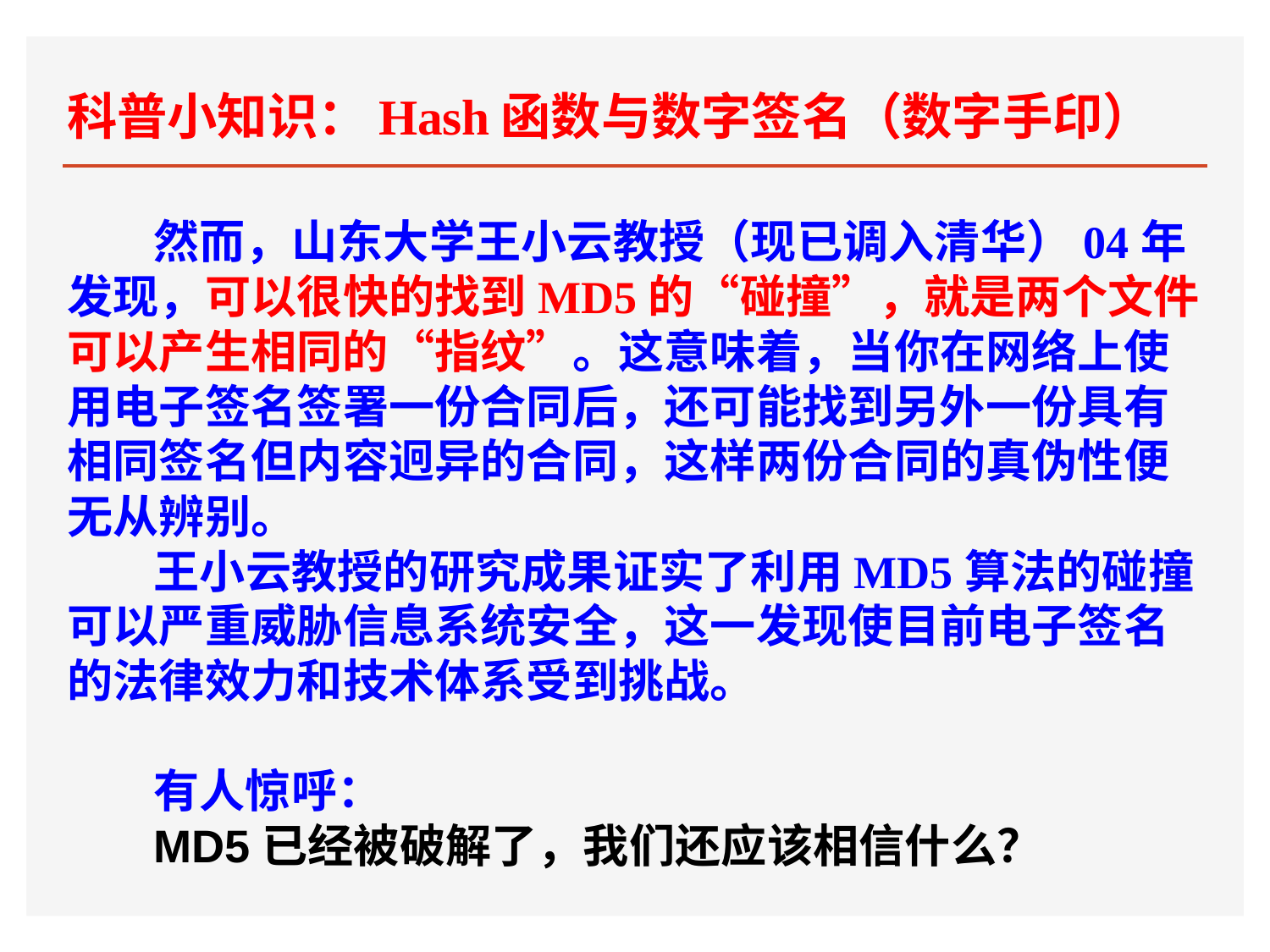

# 科普小知识：Hash函数与数字签名（数字手印）
然而，山东大学王小云教授（现已调入清华）04年发现，可以很快的找到MD5的“碰撞”，就是两个文件可以产生相同的“指纹”。这意味着，当你在网络上使用电子签名签署一份合同后，还可能找到另外一份具有相同签名但内容迥异的合同，这样两份合同的真伪性便无从辨别。
王小云教授的研究成果证实了利用MD5算法的碰撞可以严重威胁信息系统安全，这一发现使目前电子签名的法律效力和技术体系受到挑战。

有人惊呼：
MD5已经被破解了，我们还应该相信什么？